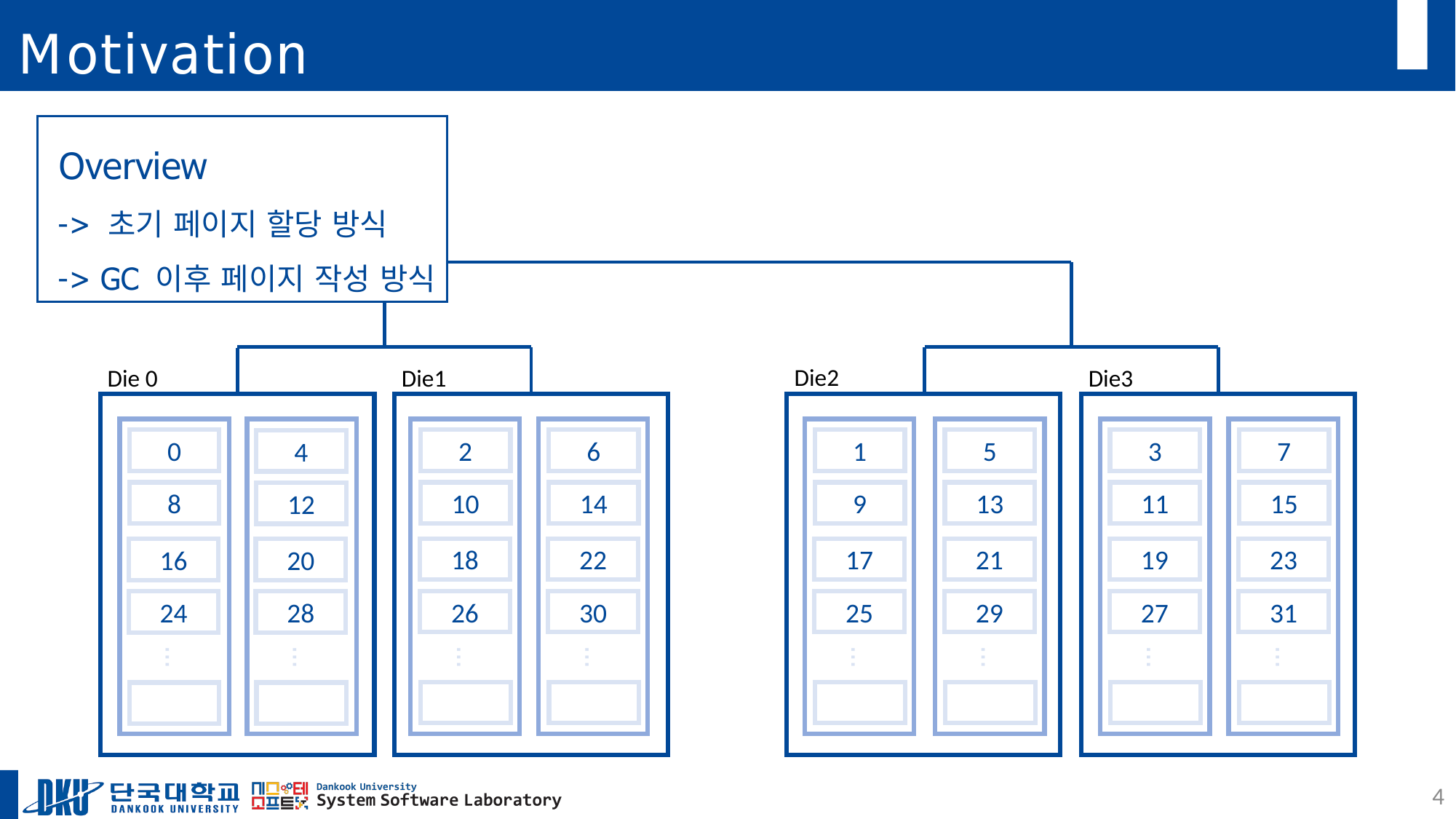

# Motivation
 Overview
 -> 초기 페이지 할당 방식
 -> GC 이후 페이지 작성 방식
Die2
Die1
Die 0
Die3

0
2
6
1
5
3
7
4
8
10
14
9
13
11
15
12
18
22
17
21
19
23
16
20
26
30
25
29
27
31
24
28
…
…
…
…
…
…
…
…

4